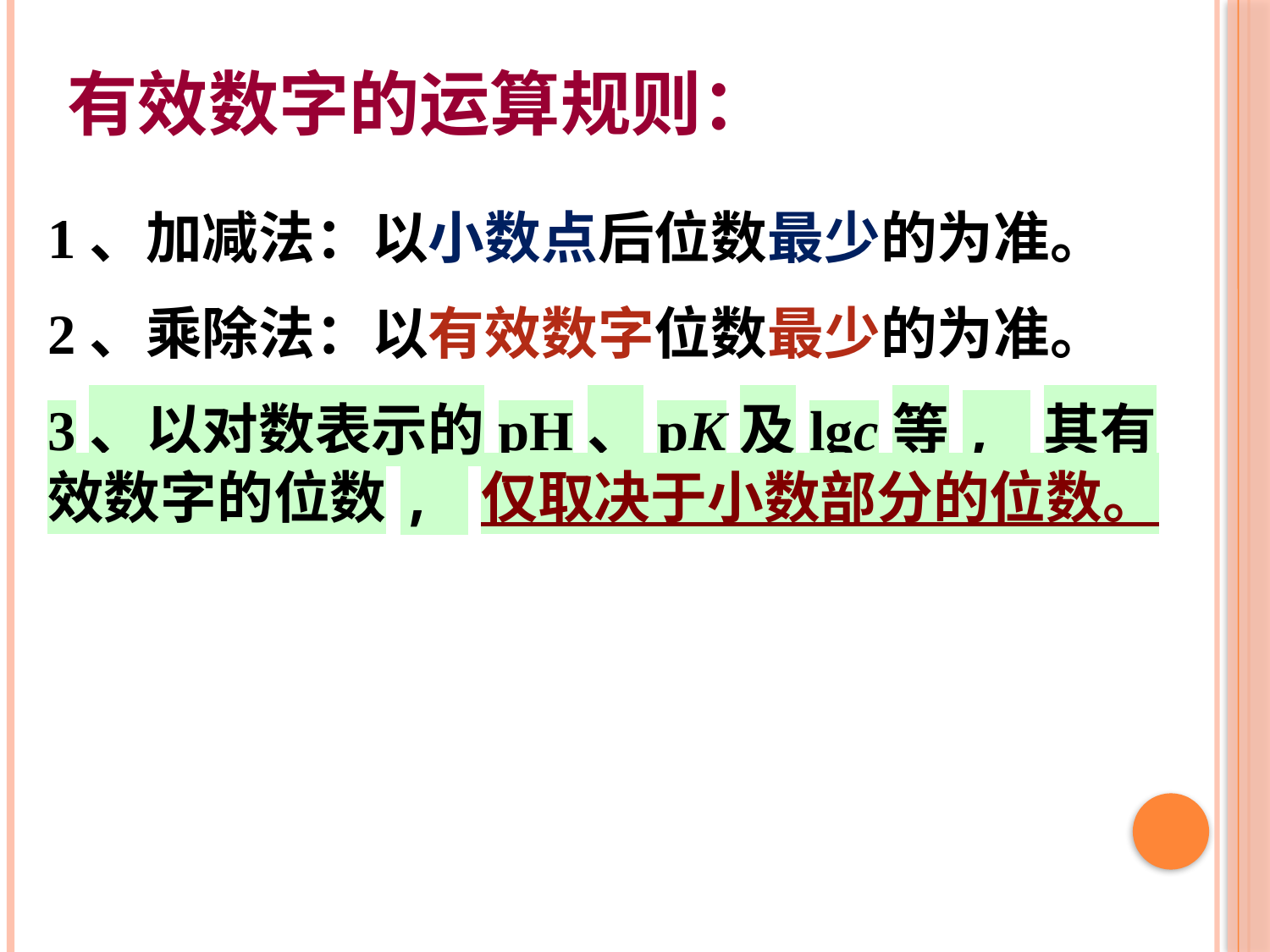

有效数字的运算规则：
1、加减法：以小数点后位数最少的为准。
2、乘除法：以有效数字位数最少的为准。
3、以对数表示的pH、pK及lgc等, 其有效数字的位数, 仅取决于小数部分的位数。